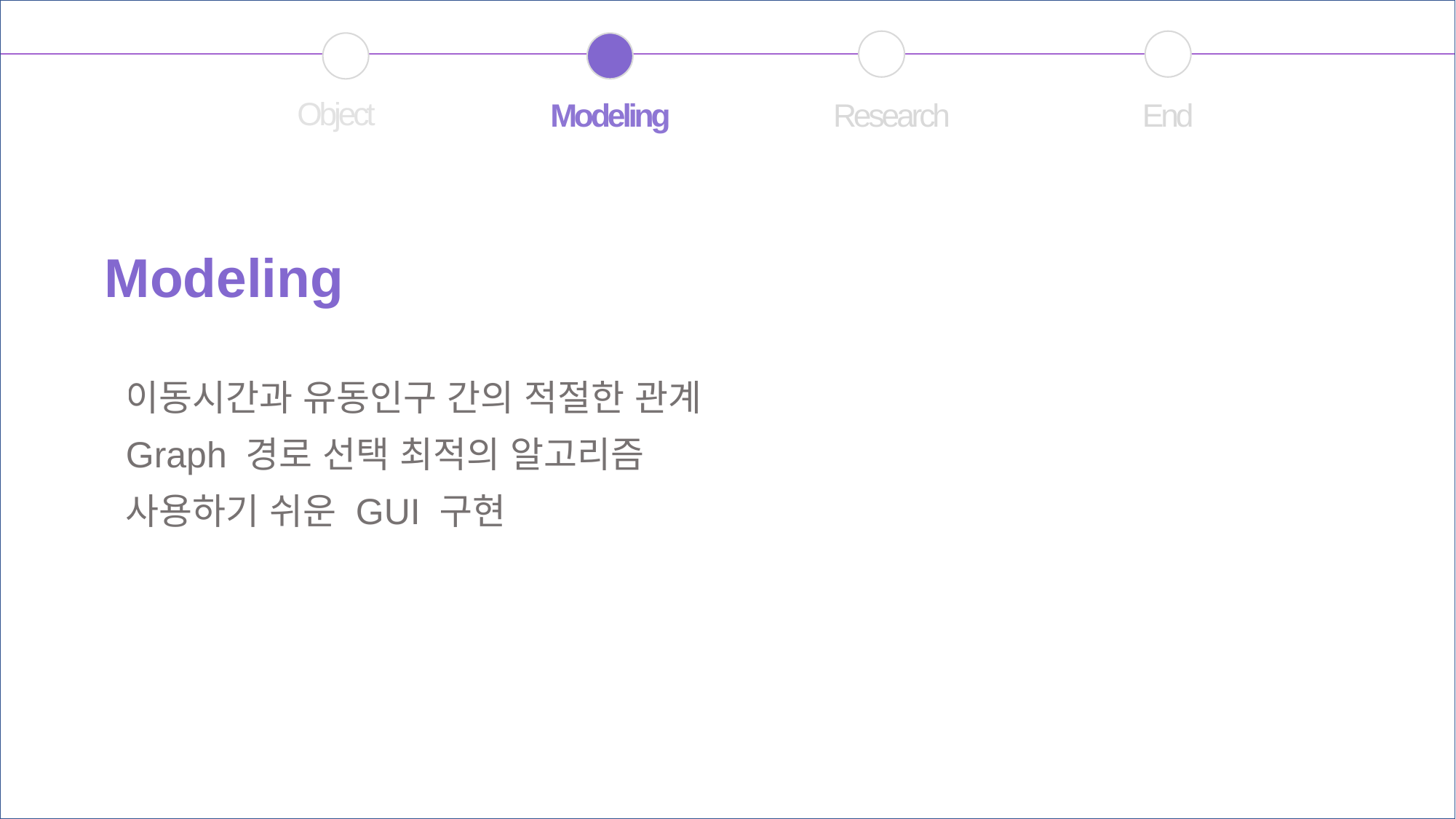

Object
Modeling
Research
End
Modeling
이동시간과 유동인구 간의 적절한 관계
Graph 경로 선택 최적의 알고리즘
사용하기 쉬운 GUI 구현